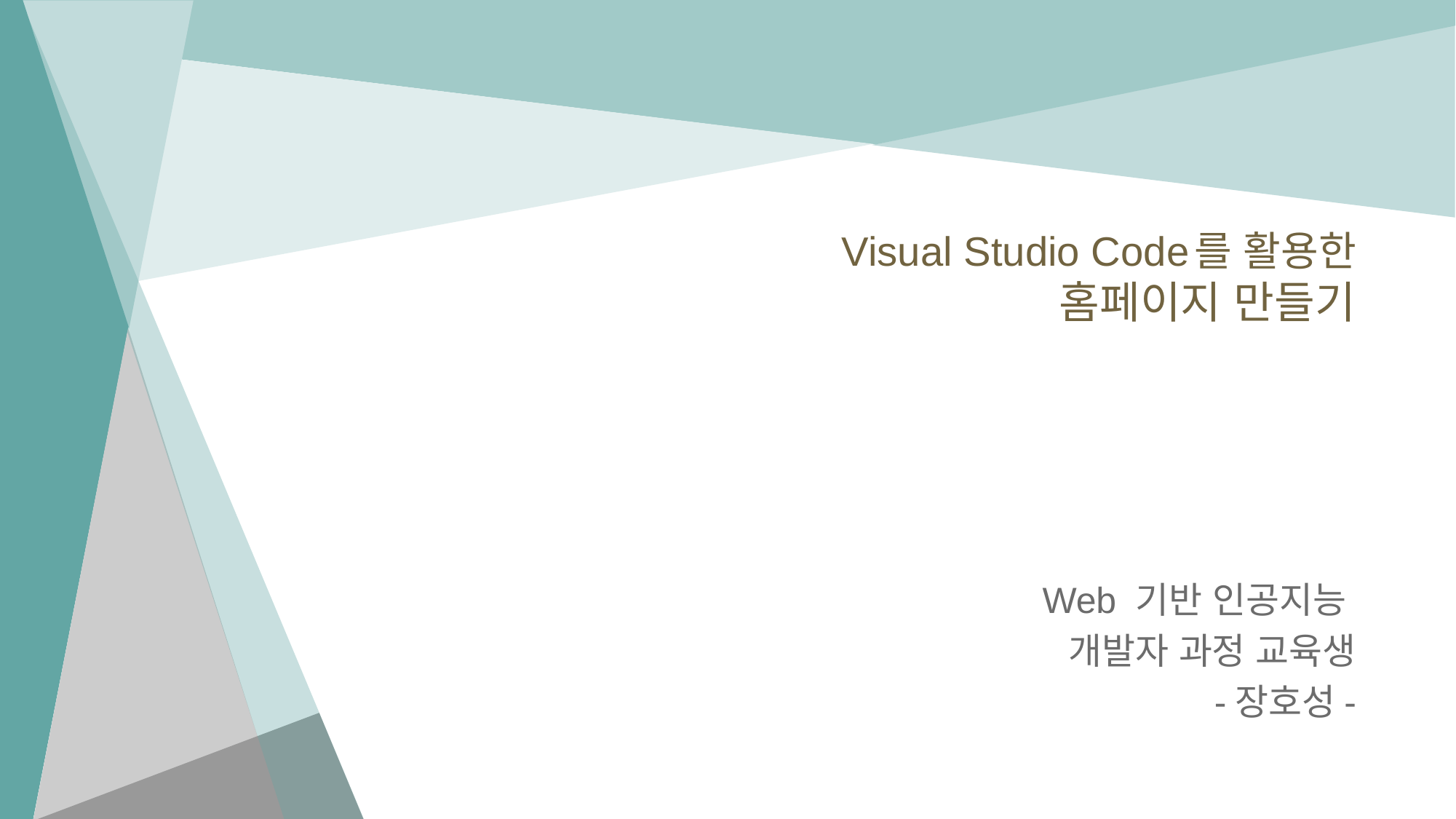

# Visual Studio Code를 활용한
홈페이지 만들기
Web 기반 인공지능
개발자 과정 교육생
-장호성-